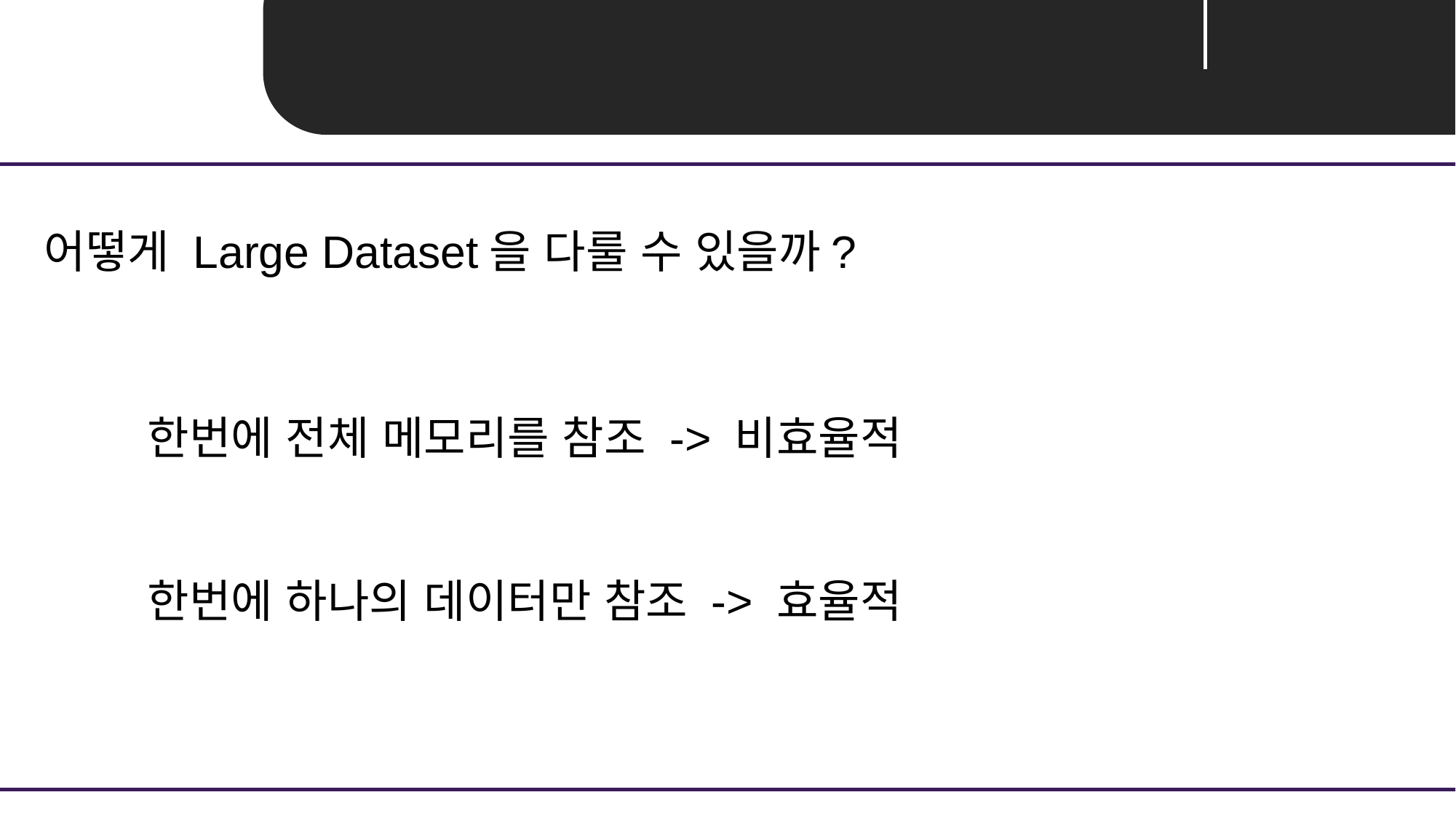

Problem 2ㅣ  BIG DATA 다루기
어떻게 Large Dataset을 다룰 수 있을까?
한번에 전체 메모리를 참조 -> 비효율적

한번에 하나의 데이터만 참조 -> 효율적